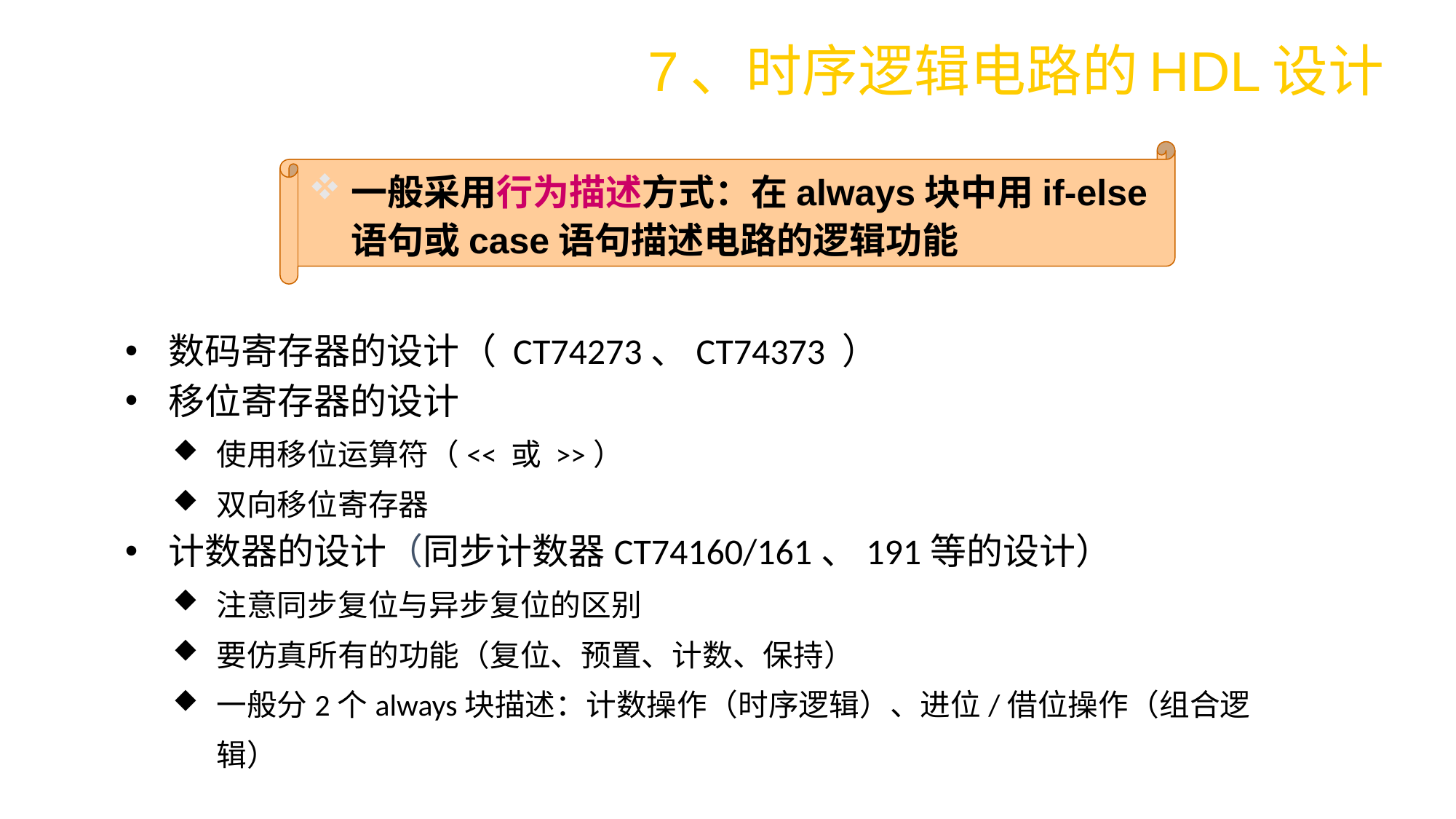

7、时序逻辑电路的HDL设计
一般采用行为描述方式：在always块中用if-else语句或case语句描述电路的逻辑功能
数码寄存器的设计（ CT74273、CT74373 ）
移位寄存器的设计
使用移位运算符（<< 或 >>）
双向移位寄存器
计数器的设计（同步计数器CT74160/161、191等的设计）
注意同步复位与异步复位的区别
要仿真所有的功能（复位、预置、计数、保持）
一般分2个always块描述：计数操作（时序逻辑）、进位/借位操作（组合逻辑）